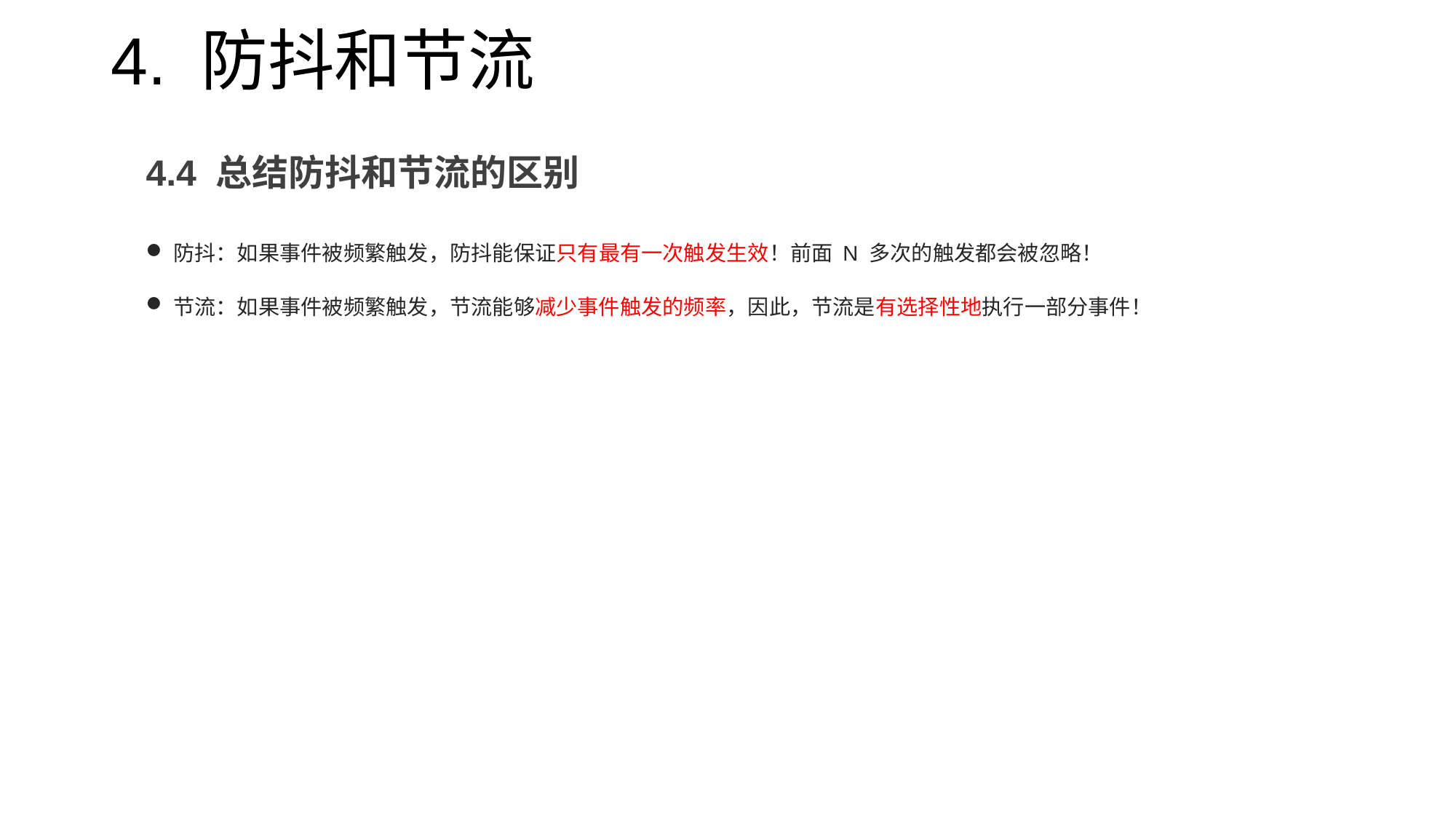

# 4. 防抖和节流
4.4 总结防抖和节流的区别
防抖：如果事件被频繁触发，防抖能保证只有最有一次触发生效！前面 N 多次的触发都会被忽略！
节流：如果事件被频繁触发，节流能够减少事件触发的频率，因此，节流是有选择性地执行一部分事件！